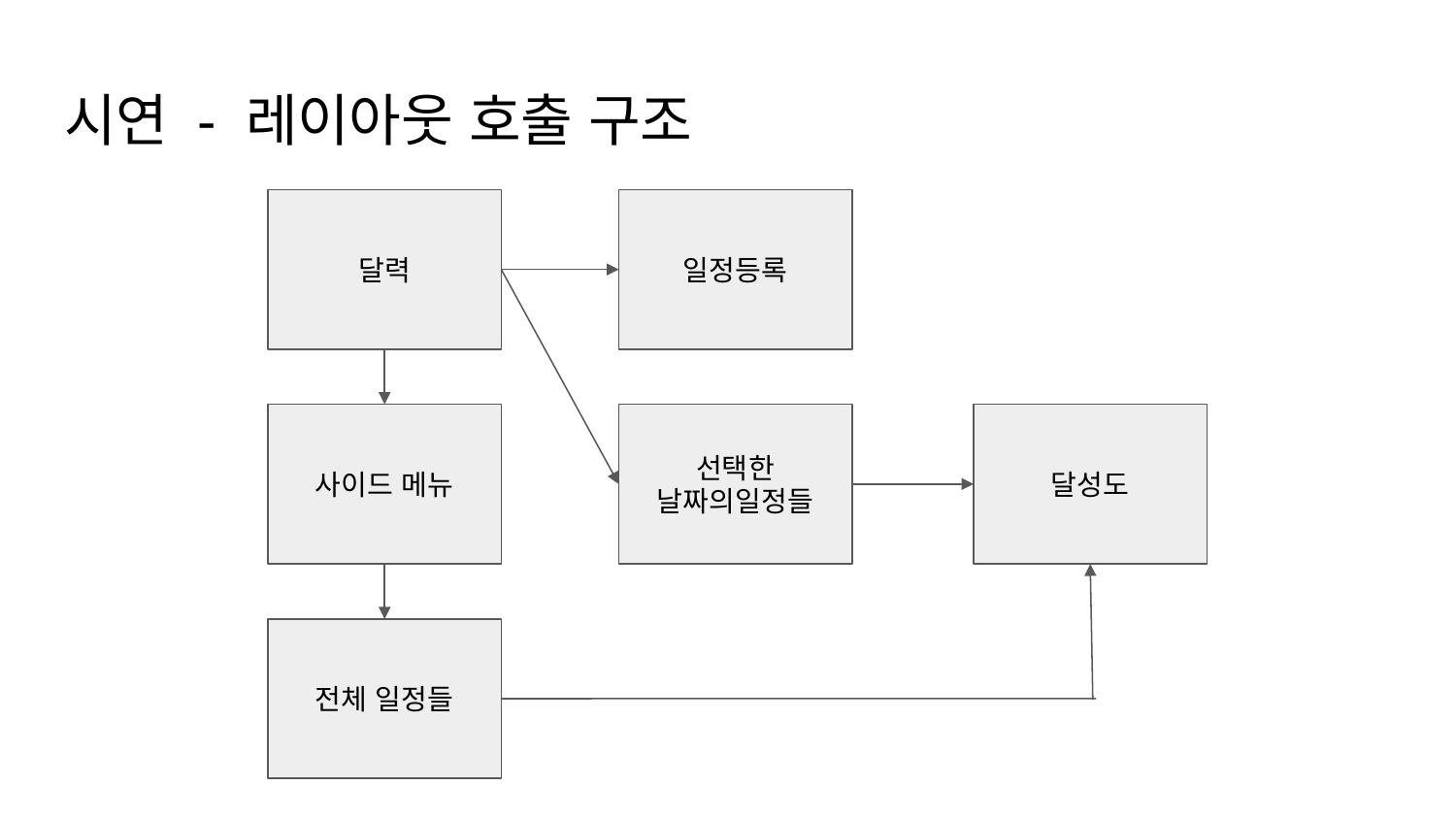

# 시연 - 레이아웃 호출 구조
달력
일정등록
사이드 메뉴
선택한
날짜의일정들
달성도
전체 일정들